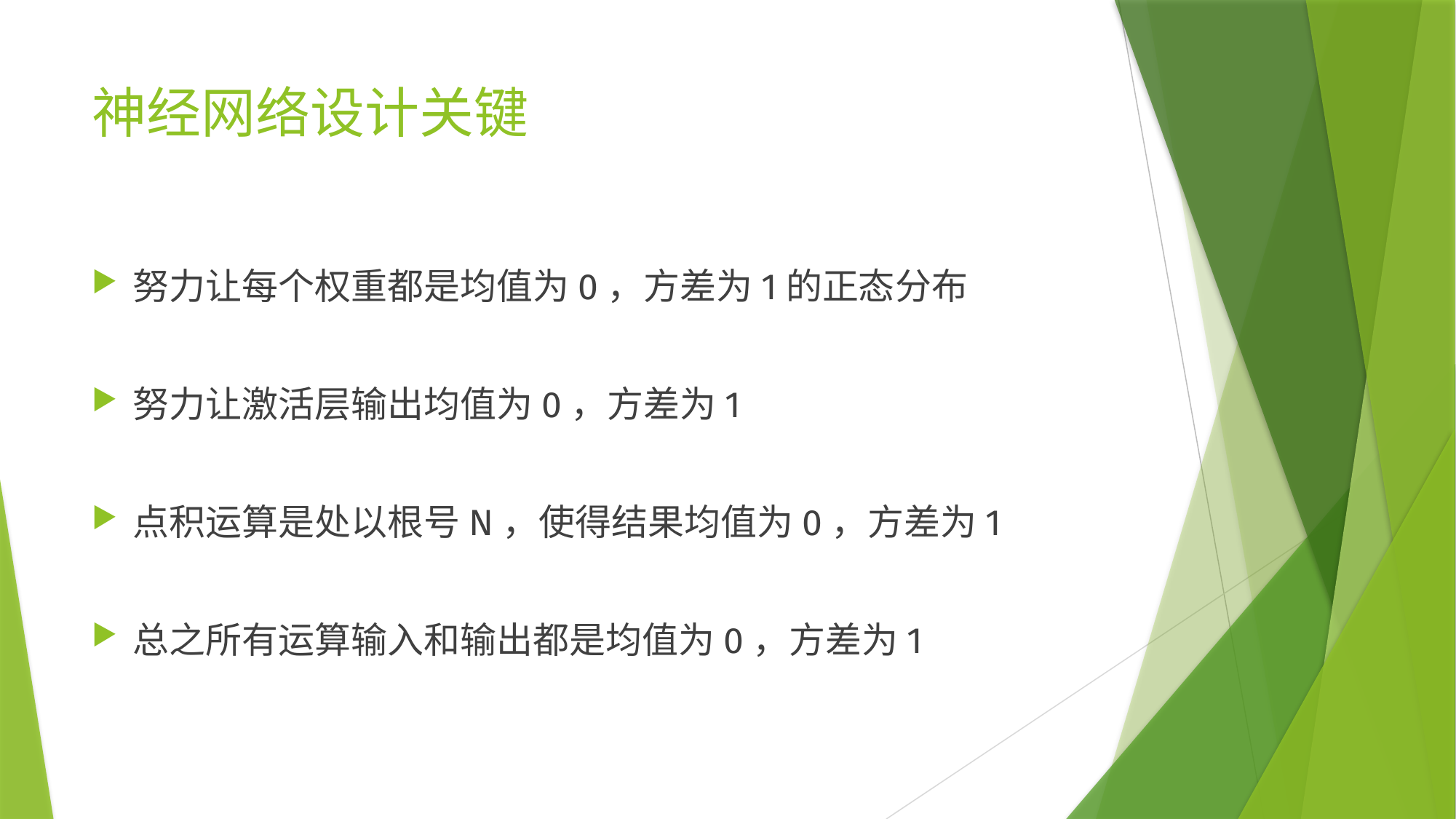

# 神经网络设计关键
努力让每个权重都是均值为0，方差为1的正态分布

努力让激活层输出均值为0，方差为1

点积运算是处以根号N，使得结果均值为0，方差为1

总之所有运算输入和输出都是均值为0，方差为1